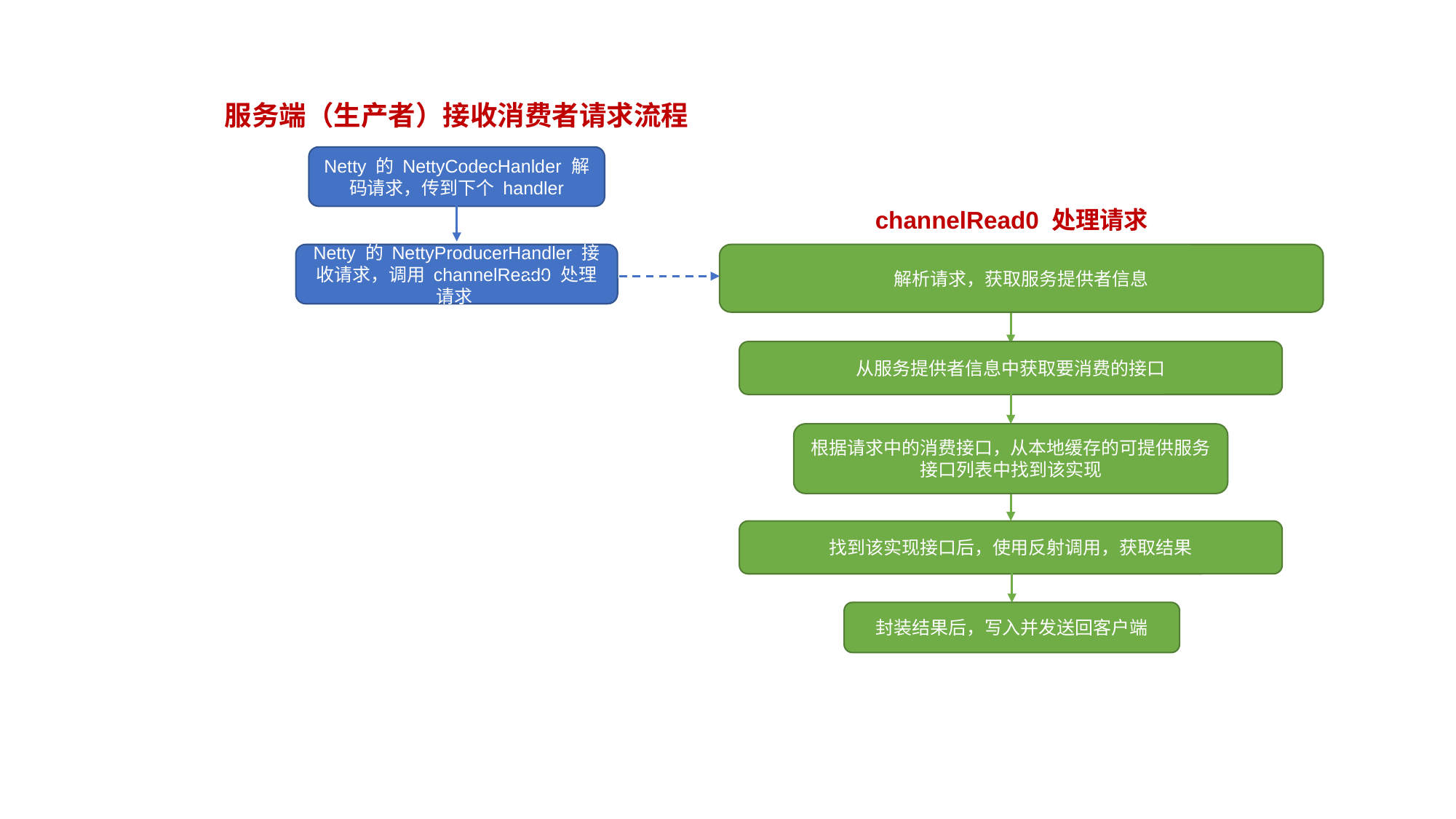

服务端（生产者）接收消费者请求流程
Netty 的 NettyCodecHanlder 解码请求，传到下个 handler
Netty 的 NettyProducerHandler 接收请求，调用 channelRead0 处理请求
channelRead0 处理请求
解析请求，获取服务提供者信息
从服务提供者信息中获取要消费的接口
根据请求中的消费接口，从本地缓存的可提供服务接口列表中找到该实现
找到该实现接口后，使用反射调用，获取结果
封装结果后，写入并发送回客户端